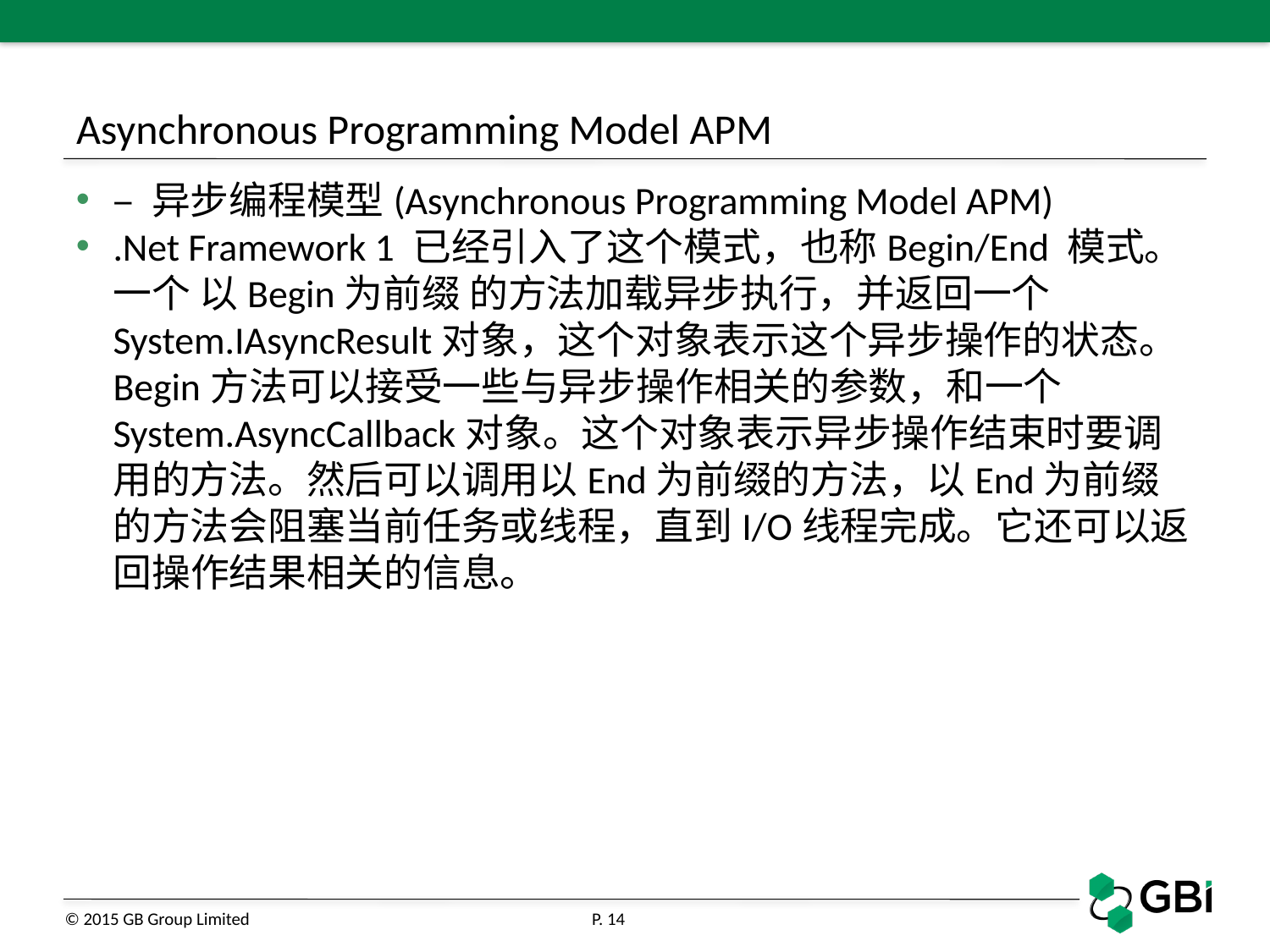

# Asynchronous Programming Model APM
– 异步编程模型(Asynchronous Programming Model APM)
.Net Framework 1 已经引入了这个模式，也称Begin/End 模式。一个 以Begin为前缀 的方法加载异步执行，并返回一个System.IAsyncResult对象，这个对象表示这个异步操作的状态。Begin方法可以接受一些与异步操作相关的参数，和一个System.AsyncCallback对象。这个对象表示异步操作结束时要调用的方法。然后可以调用以End为前缀的方法，以End为前缀的方法会阻塞当前任务或线程，直到I/O线程完成。它还可以返回操作结果相关的信息。